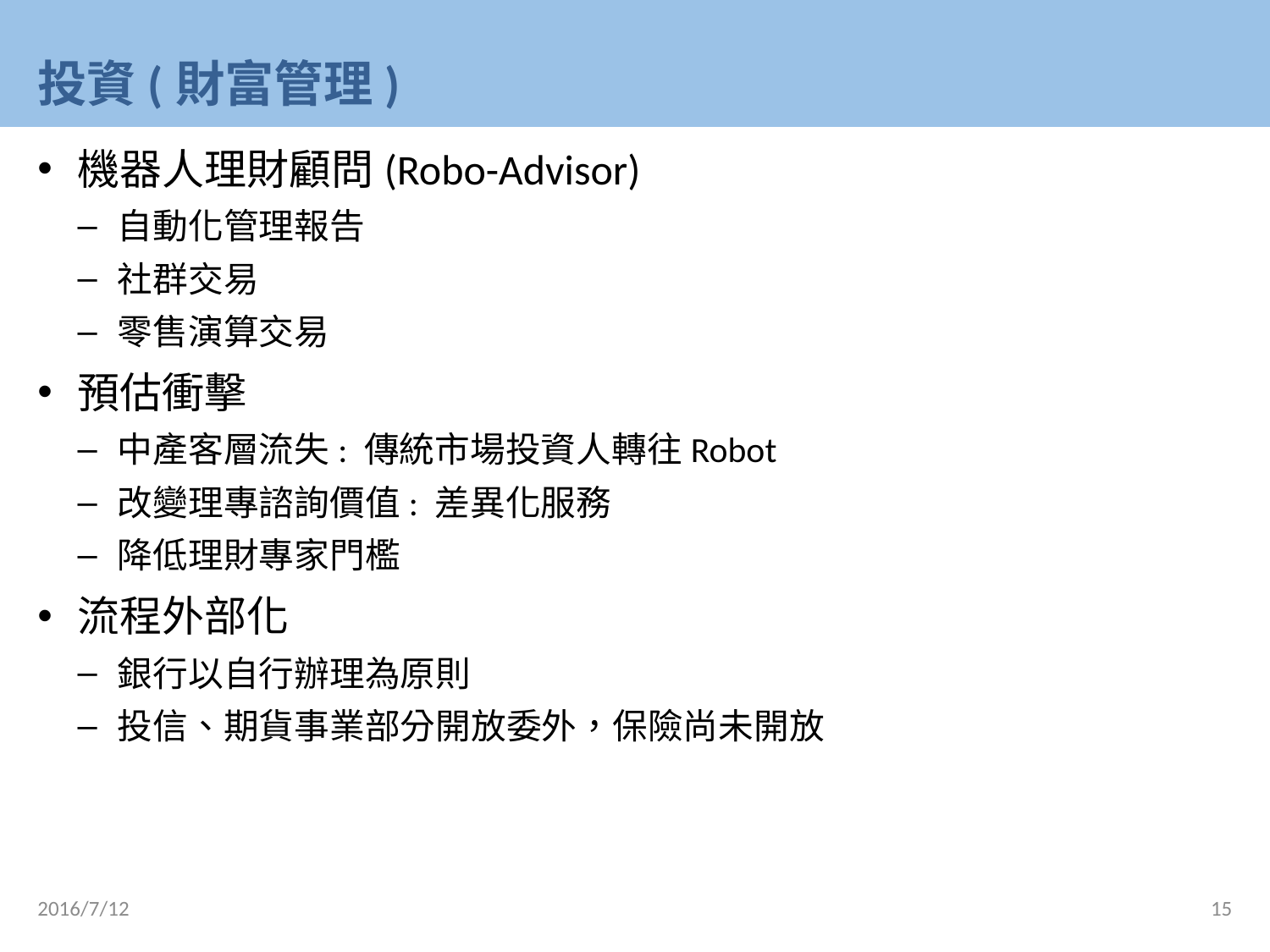

# 投資(財富管理)
機器人理財顧問(Robo-Advisor)
自動化管理報告
社群交易
零售演算交易
預估衝擊
中產客層流失: 傳統市場投資人轉往Robot
改變理專諮詢價值: 差異化服務
降低理財專家門檻
流程外部化
銀行以自行辦理為原則
投信、期貨事業部分開放委外，保險尚未開放

2016/7/12
15